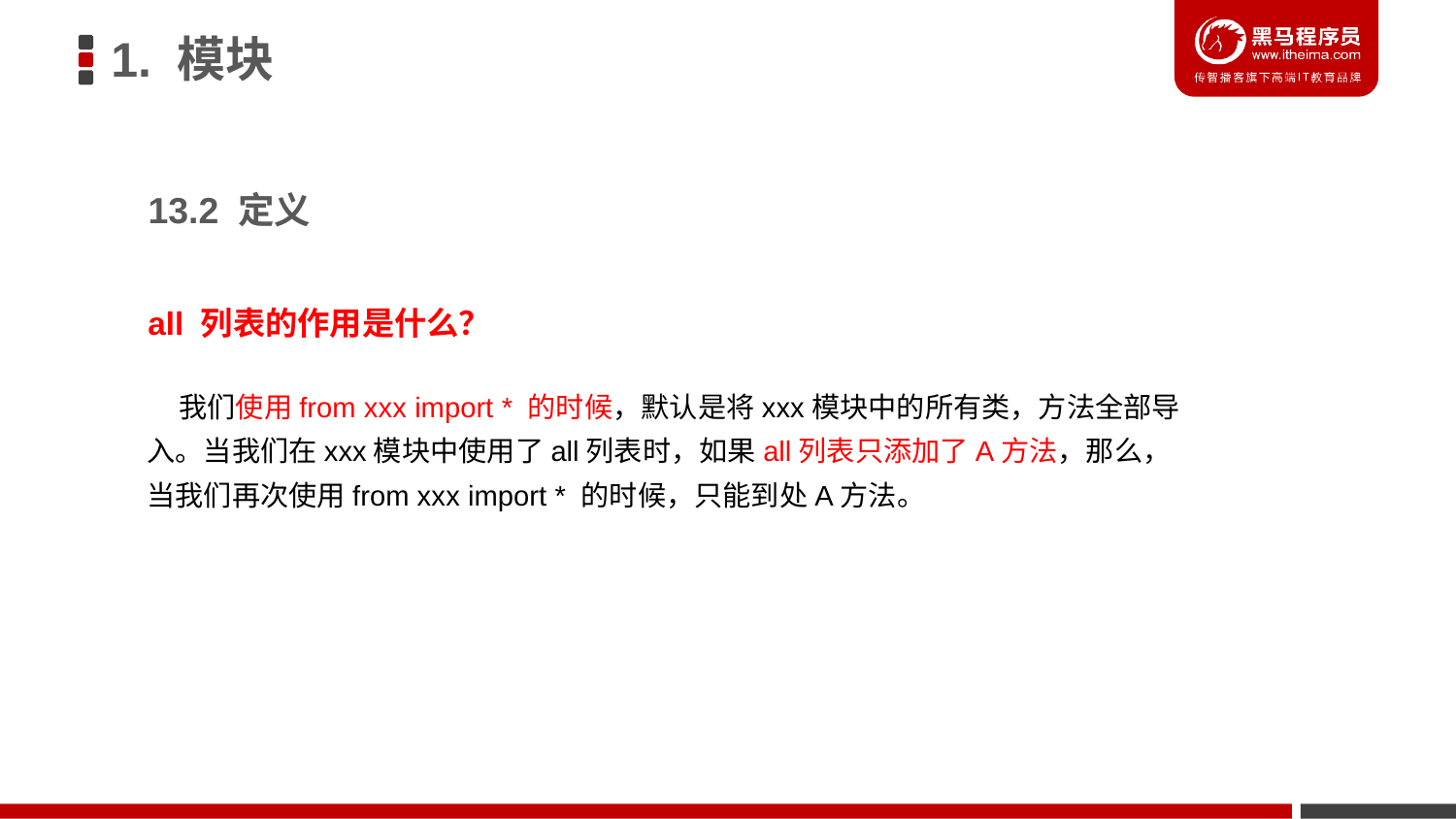

1. 模块
13.2 定义
all 列表的作用是什么？
    我们使用from xxx import * 的时候，默认是将xxx模块中的所有类，方法全部导入。当我们在xxx模块中使用了all列表时，如果all列表只添加了A方法，那么，当我们再次使用from xxx import * 的时候，只能到处A方法。